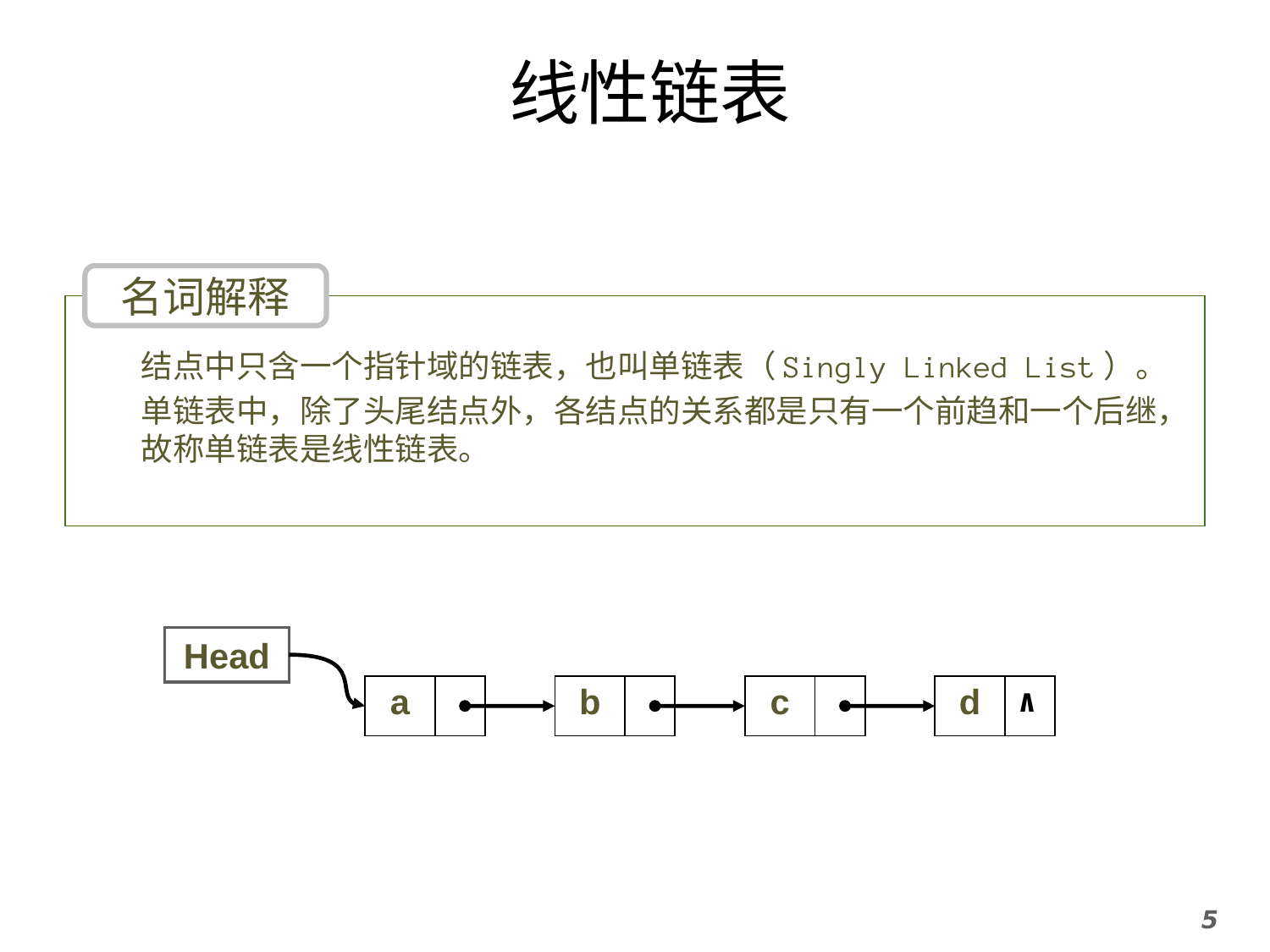

# 线性链表
名词解释

结点中只含一个指针域的链表，也叫单链表（Singly Linked List）。
单链表中，除了头尾结点外，各结点的关系都是只有一个前趋和一个后继，故称单链表是线性链表。
Head
| a |  |
| --- | --- |
| b |  |
| --- | --- |
| c |  |
| --- | --- |
| d | ∧ |
| --- | --- |

5